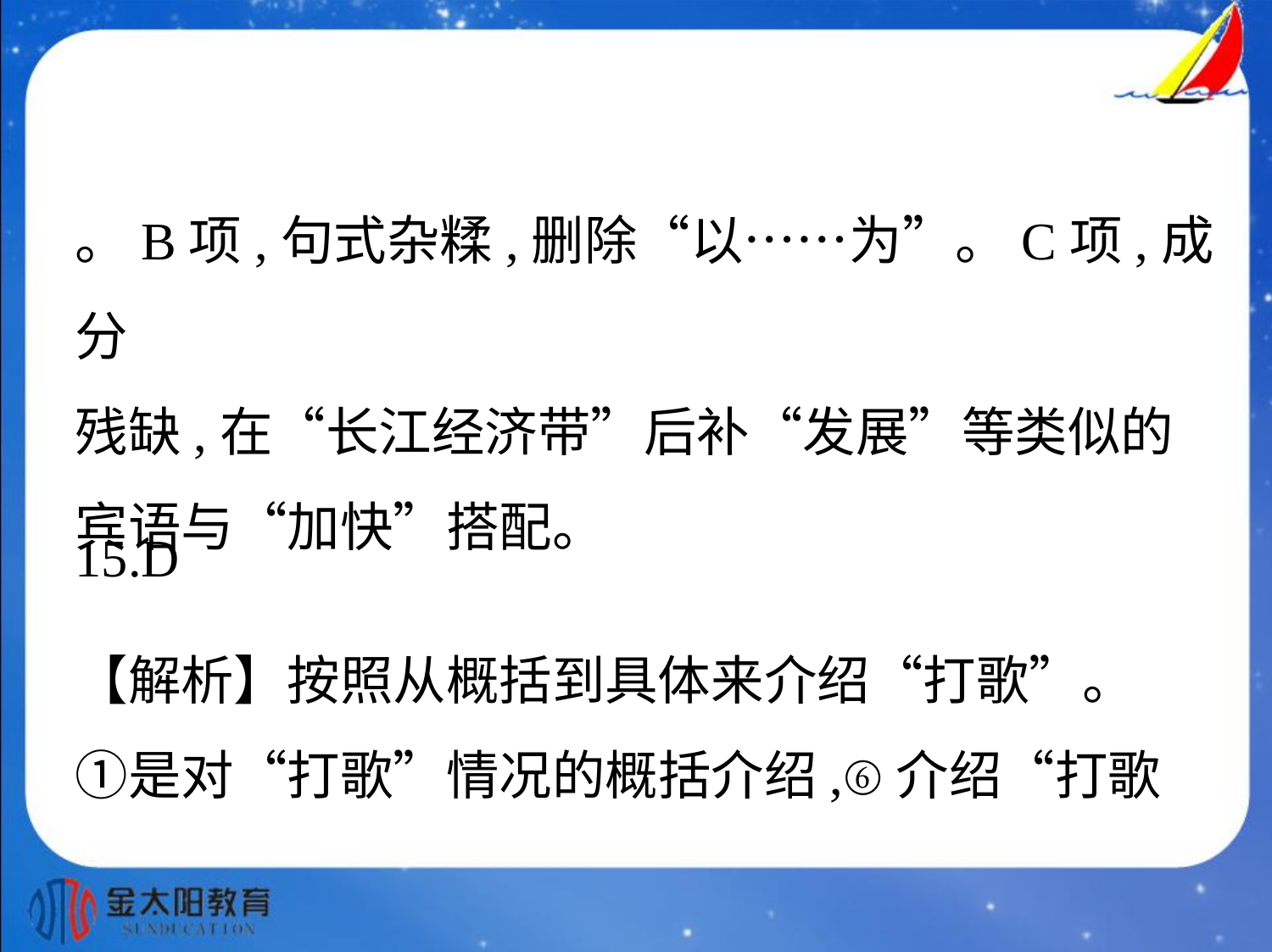

。B项,句式杂糅,删除“以……为”。C项,成分
残缺,在“长江经济带”后补“发展”等类似的
宾语与“加快”搭配。
15.D
【解析】按照从概括到具体来介绍“打歌”。
①是对“打歌”情况的概括介绍,⑥介绍“打歌